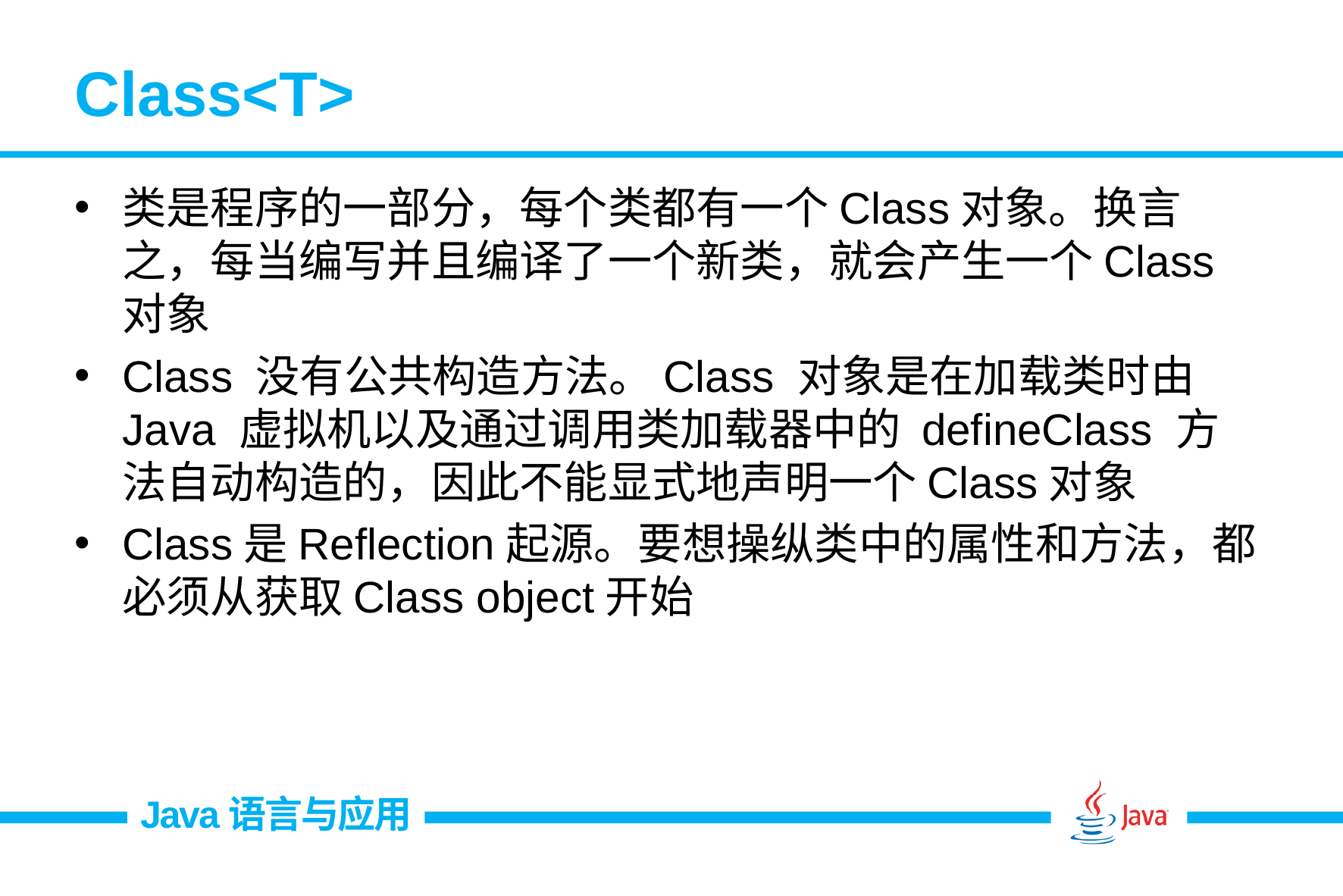

# Class<T>
类是程序的一部分，每个类都有一个Class对象。换言之，每当编写并且编译了一个新类，就会产生一个Class对象
Class 没有公共构造方法。Class 对象是在加载类时由 Java 虚拟机以及通过调用类加载器中的 defineClass 方法自动构造的，因此不能显式地声明一个Class对象
Class是Reflection起源。要想操纵类中的属性和方法，都必须从获取Class object开始